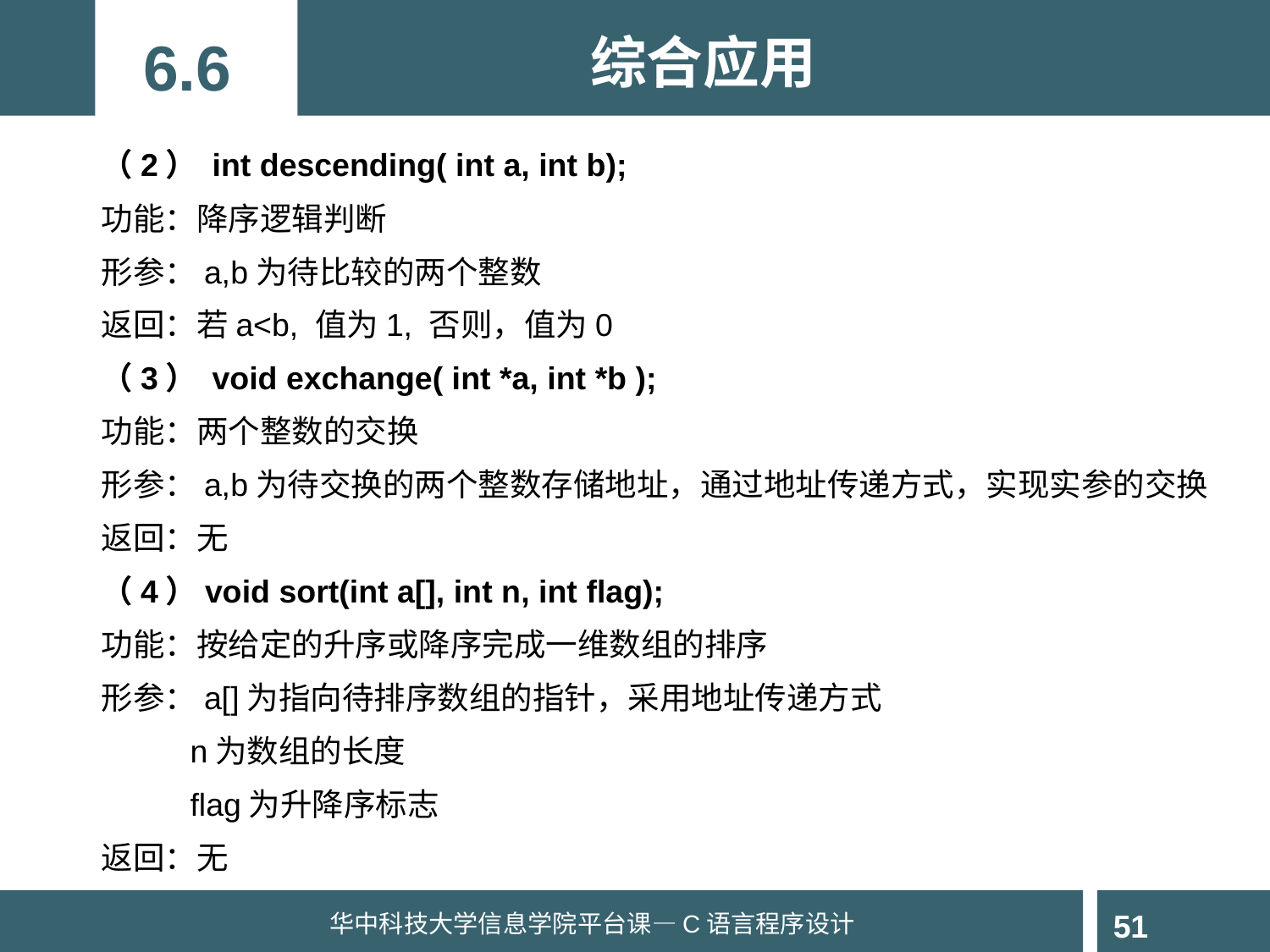

综合应用
6.6
（2） int descending( int a, int b);
功能：降序逻辑判断
形参：a,b为待比较的两个整数
返回：若a<b, 值为1, 否则，值为0
（3） void exchange( int *a, int *b );
功能：两个整数的交换
形参：a,b为待交换的两个整数存储地址，通过地址传递方式，实现实参的交换
返回：无
（4）void sort(int a[], int n, int flag);
功能：按给定的升序或降序完成一维数组的排序
形参：a[]为指向待排序数组的指针，采用地址传递方式
          n为数组的长度
          flag为升降序标志
返回：无